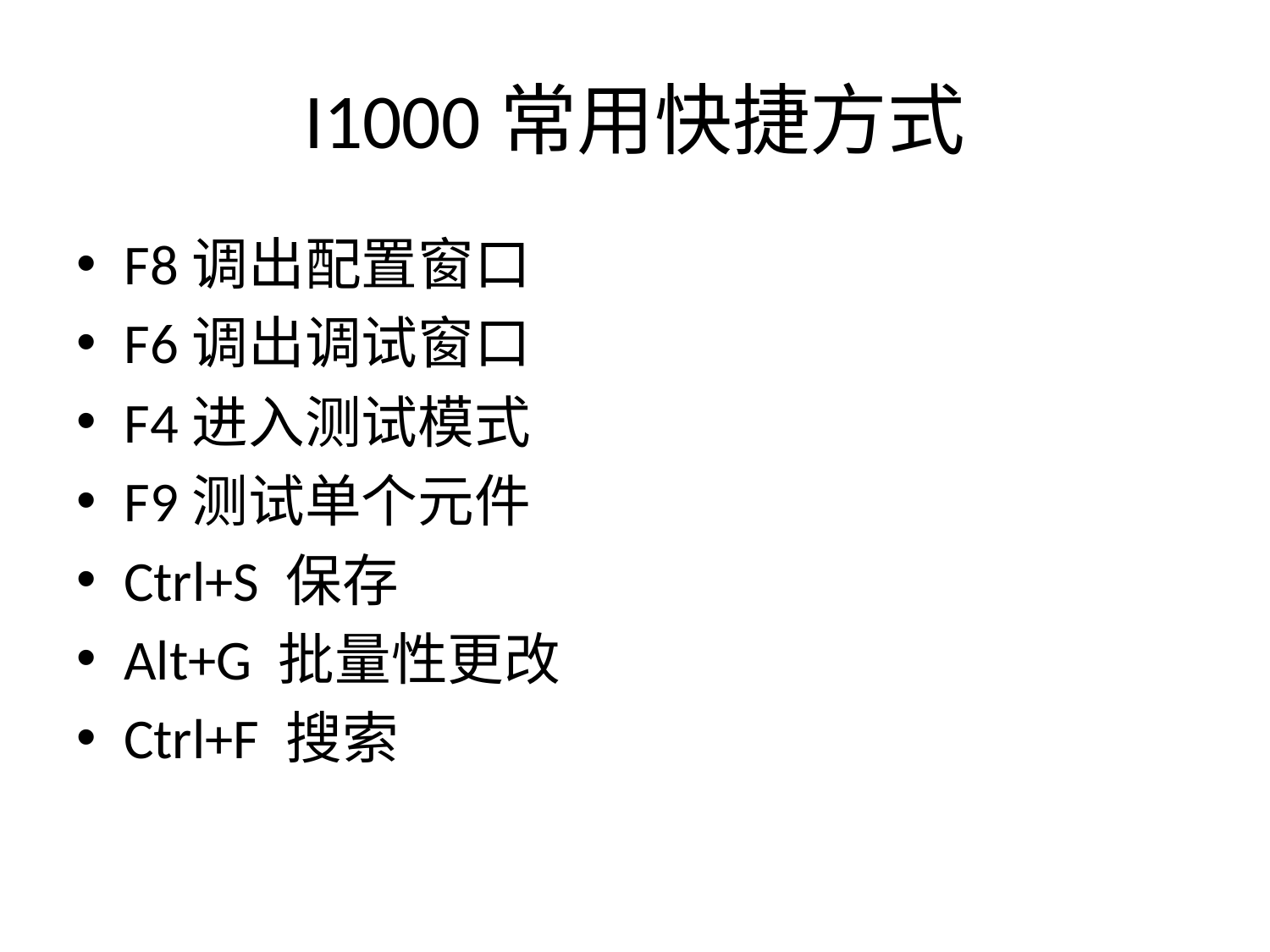

# I1000常用快捷方式
F8调出配置窗口
F6调出调试窗口
F4进入测试模式
F9测试单个元件
Ctrl+S 保存
Alt+G 批量性更改
Ctrl+F 搜索